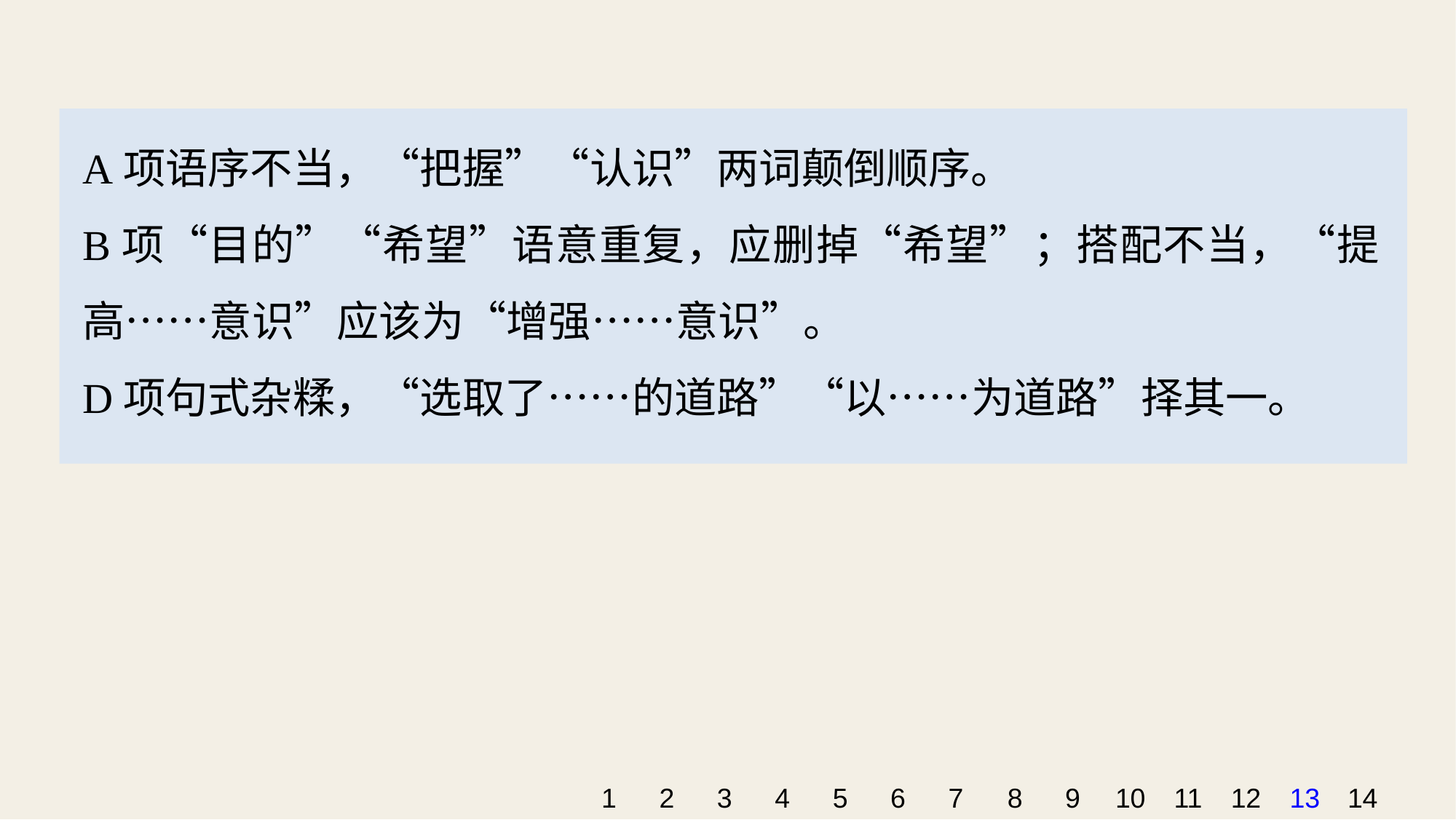

A项语序不当，“把握”“认识”两词颠倒顺序。
B项“目的”“希望”语意重复，应删掉“希望”；搭配不当，“提高……意识”应该为“增强……意识”。
D项句式杂糅，“选取了……的道路”“以……为道路”择其一。
1
2
3
4
5
6
7
8
9
10
11
12
13
14